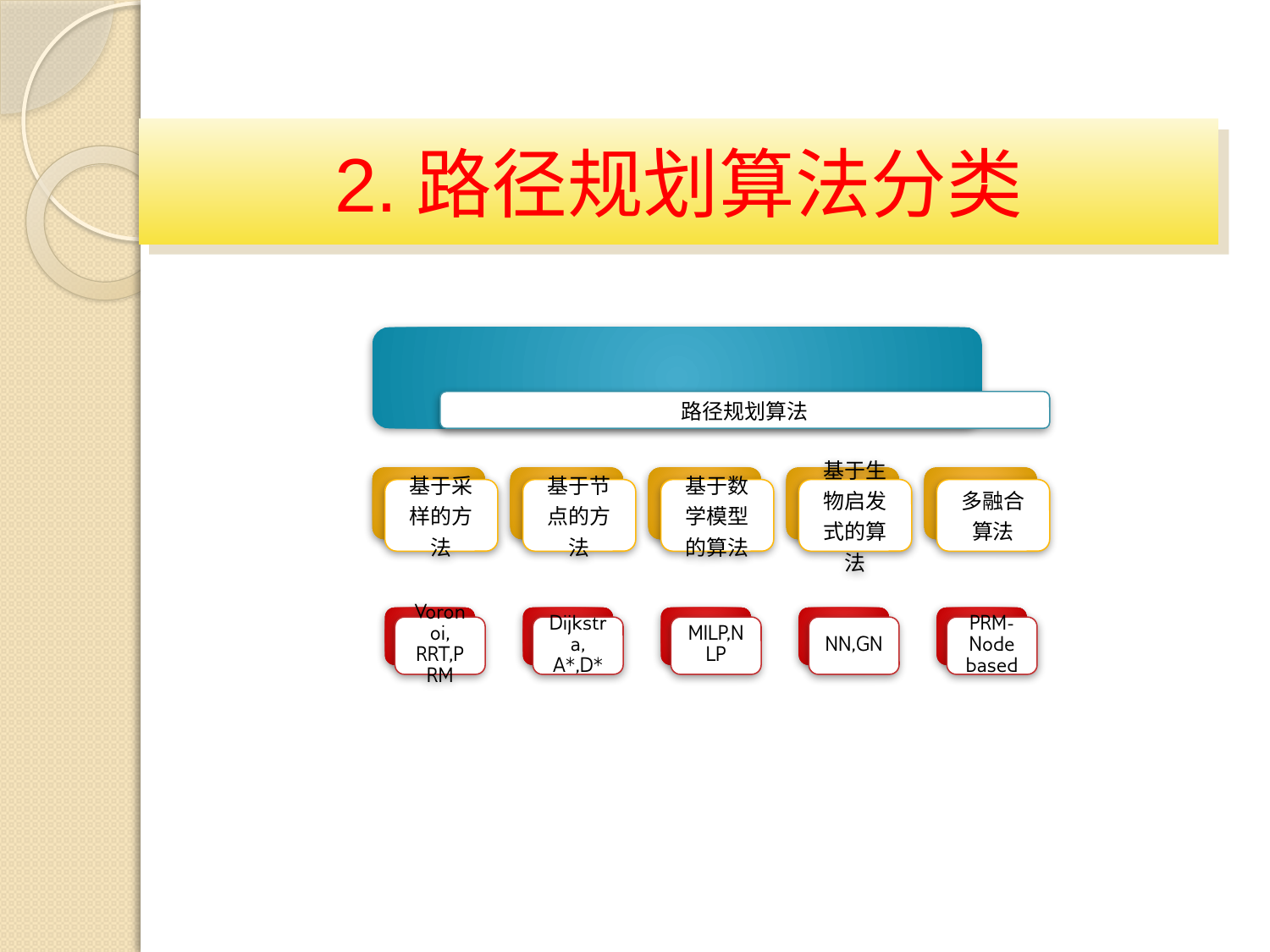

# 2.路径规划算法分类
路径规划算法
基于采样的方法
Voronoi, RRT,PRM
基于节点的方法
Dijkstra, A*,D*
基于数学模型的算法
基于生物启发式的算法
多融合算法
MILP,NLP
NN,GN
PRM-Node based